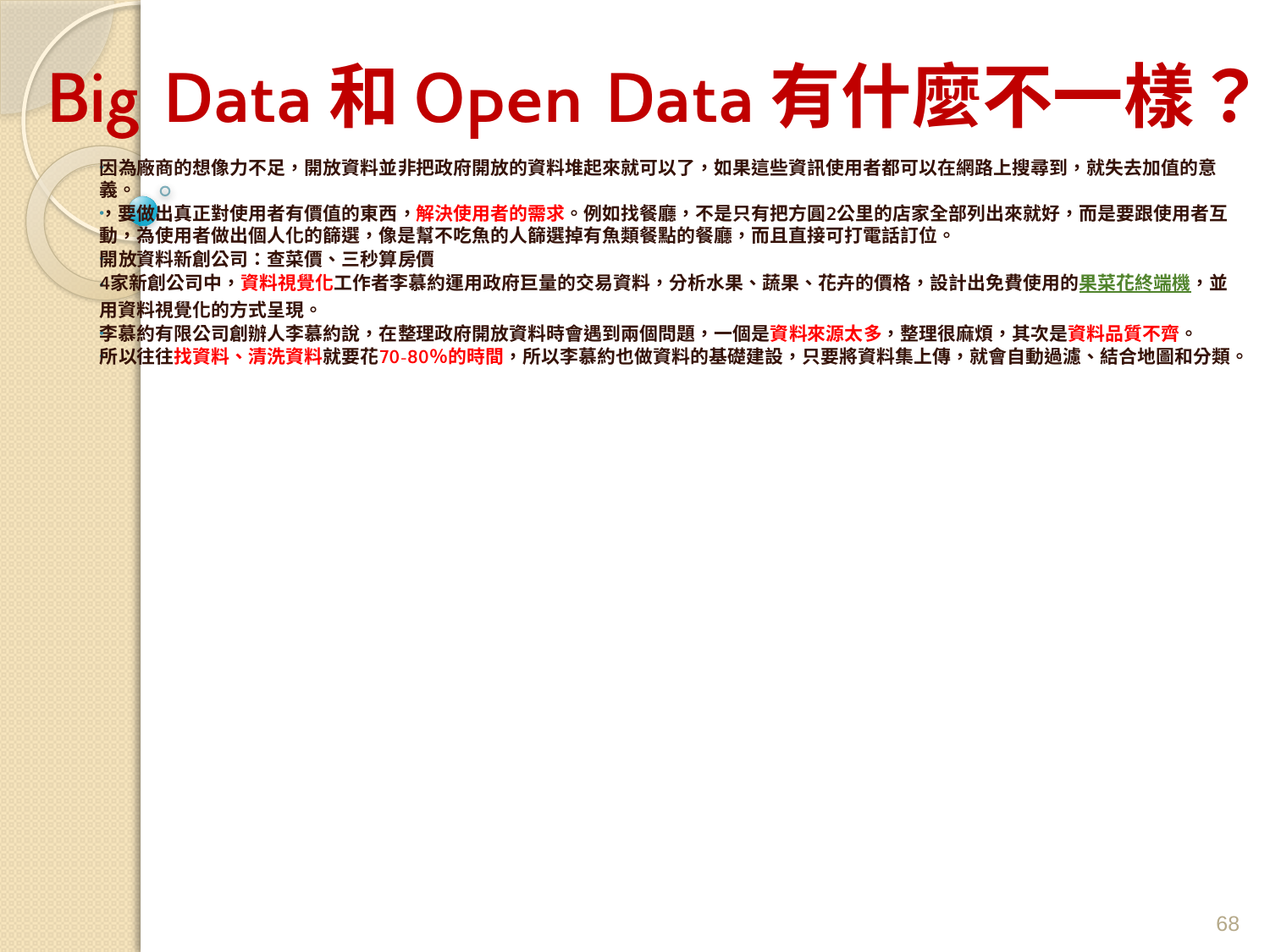

# Big Data和Open Data有什麼不一樣？
因為廠商的想像力不足，開放資料並非把政府開放的資料堆起來就可以了，如果這些資訊使用者都可以在網路上搜尋到，就失去加值的意義。
，要做出真正對使用者有價值的東西，解決使用者的需求。例如找餐廳，不是只有把方圓2公里的店家全部列出來就好，而是要跟使用者互動，為使用者做出個人化的篩選，像是幫不吃魚的人篩選掉有魚類餐點的餐廳，而且直接可打電話訂位。
開放資料新創公司：查菜價、三秒算房價
4家新創公司中，資料視覺化工作者李慕約運用政府巨量的交易資料，分析水果、蔬果、花卉的價格，設計出免費使用的果菜花終端機，並用資料視覺化的方式呈現。
李慕約有限公司創辦人李慕約說，在整理政府開放資料時會遇到兩個問題，一個是資料來源太多，整理很麻煩，其次是資料品質不齊。
所以往往找資料、清洗資料就要花70-80％的時間，所以李慕約也做資料的基礎建設，只要將資料集上傳，就會自動過濾、結合地圖和分類。

68